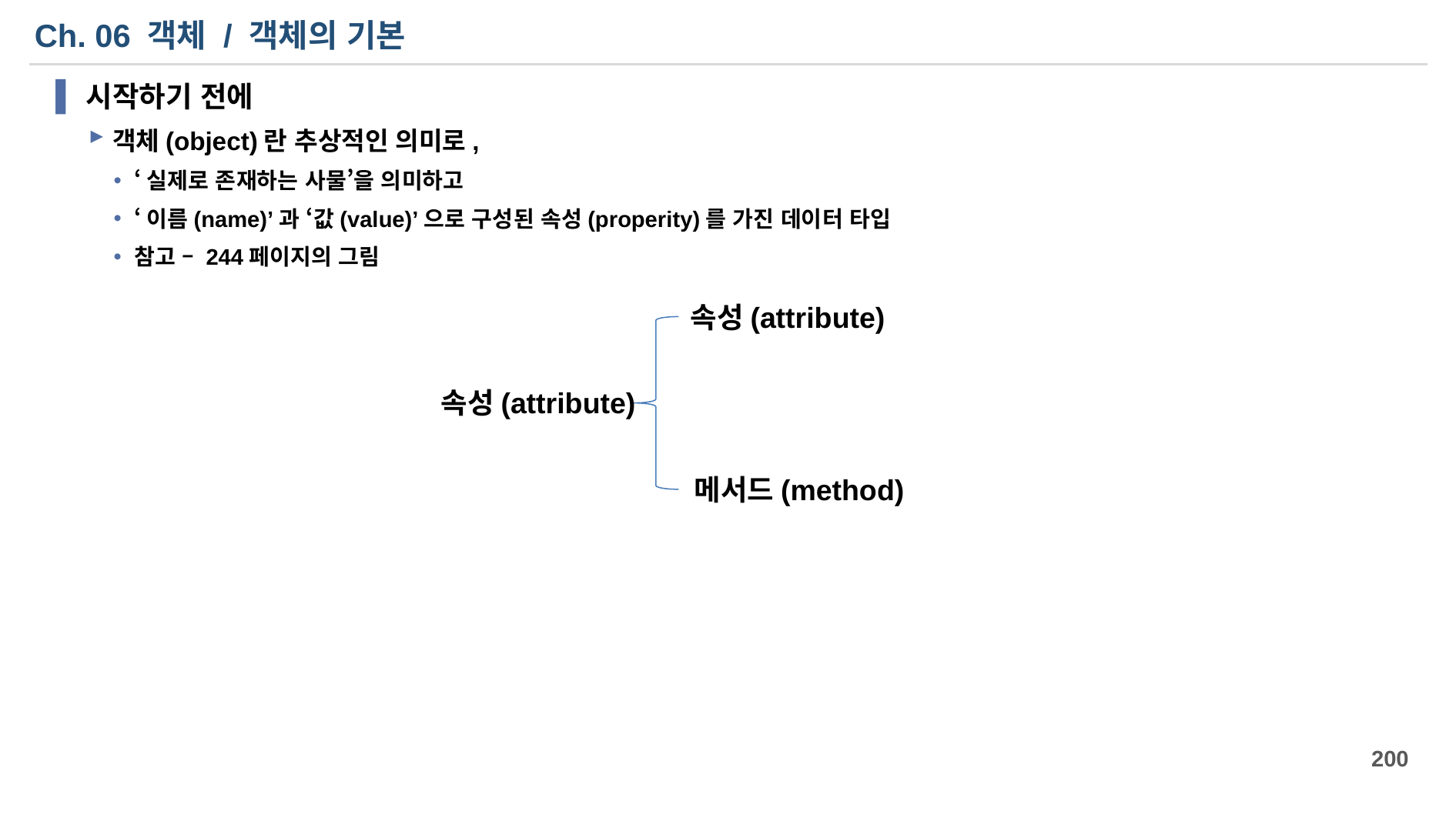

# Ch. 06 객체 / 객체의 기본
시작하기 전에
객체(object)란 추상적인 의미로,
‘실제로 존재하는 사물’을 의미하고
‘이름(name)’과 ‘값(value)’으로 구성된 속성(properity)를 가진 데이터 타입
참고 – 244페이지의 그림
속성(attribute)

속성(attribute)
메서드(method)
200